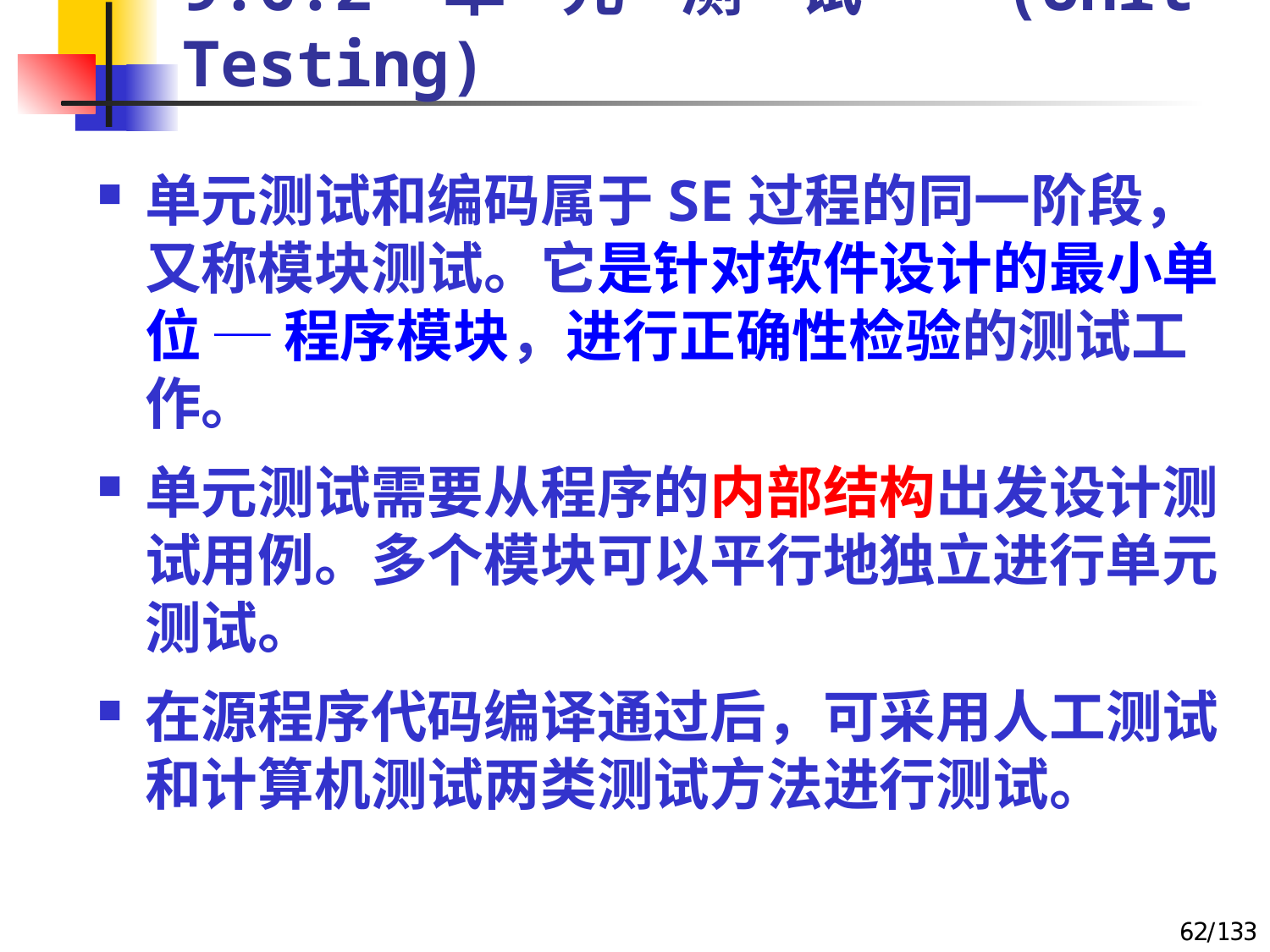

# 9.6.2单元测试 (Unit Testing)
单元测试和编码属于SE过程的同一阶段，又称模块测试。它是针对软件设计的最小单位 ─ 程序模块，进行正确性检验的测试工作。
单元测试需要从程序的内部结构出发设计测试用例。多个模块可以平行地独立进行单元测试。
在源程序代码编译通过后，可采用人工测试和计算机测试两类测试方法进行测试。

62/133